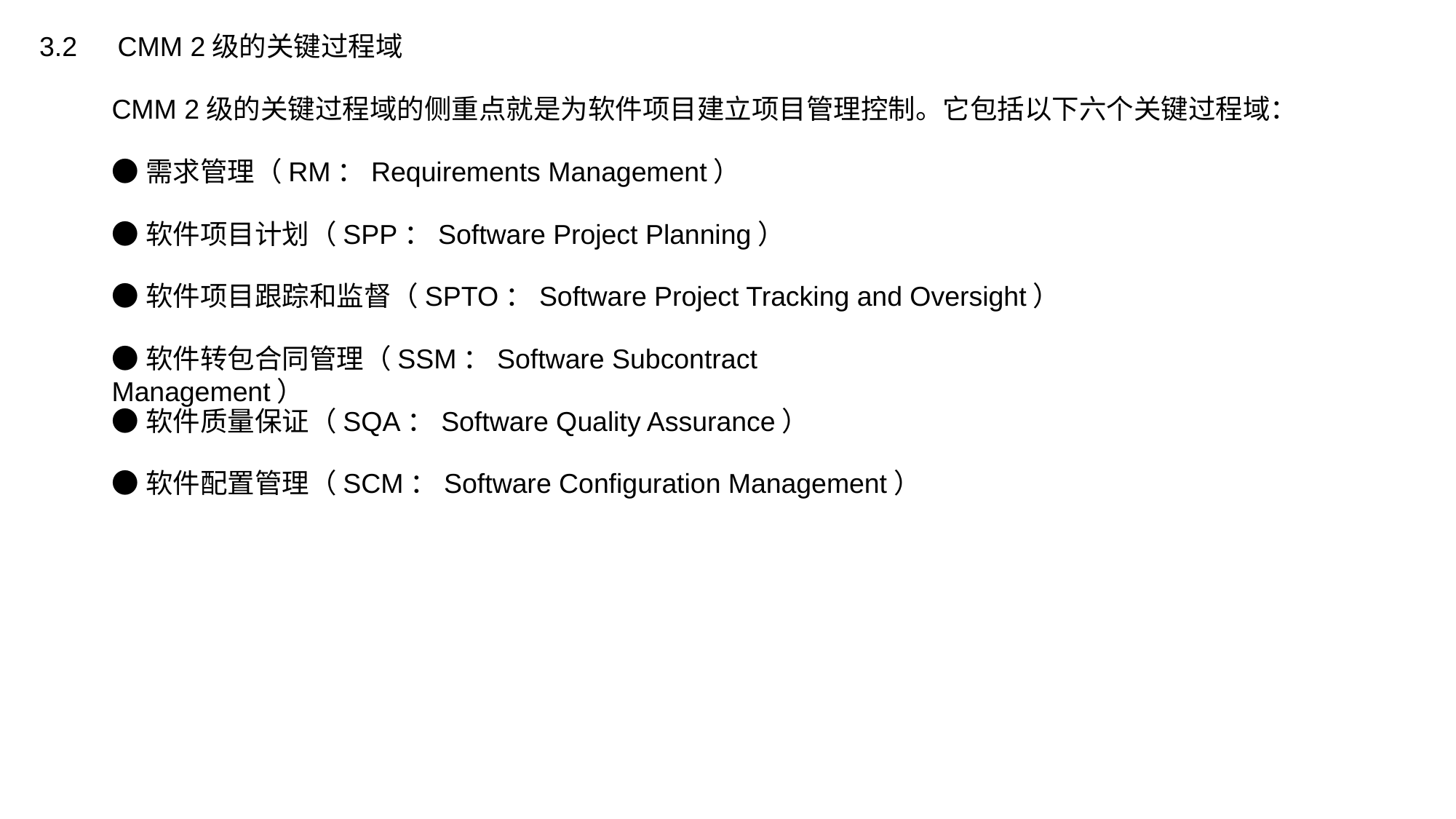

3.2　CMM 2级的关键过程域
CMM 2级的关键过程域的侧重点就是为软件项目建立项目管理控制。它包括以下六个关键过程域：
●需求管理（RM：Requirements Management）
●软件项目计划（SPP：Software Project Planning）
●软件项目跟踪和监督（SPTO：Software Project Tracking and Oversight）
●软件转包合同管理（SSM：Software Subcontract Management）
●软件质量保证（SQA：Software Quality Assurance）
●软件配置管理（SCM：Software Configuration Management）